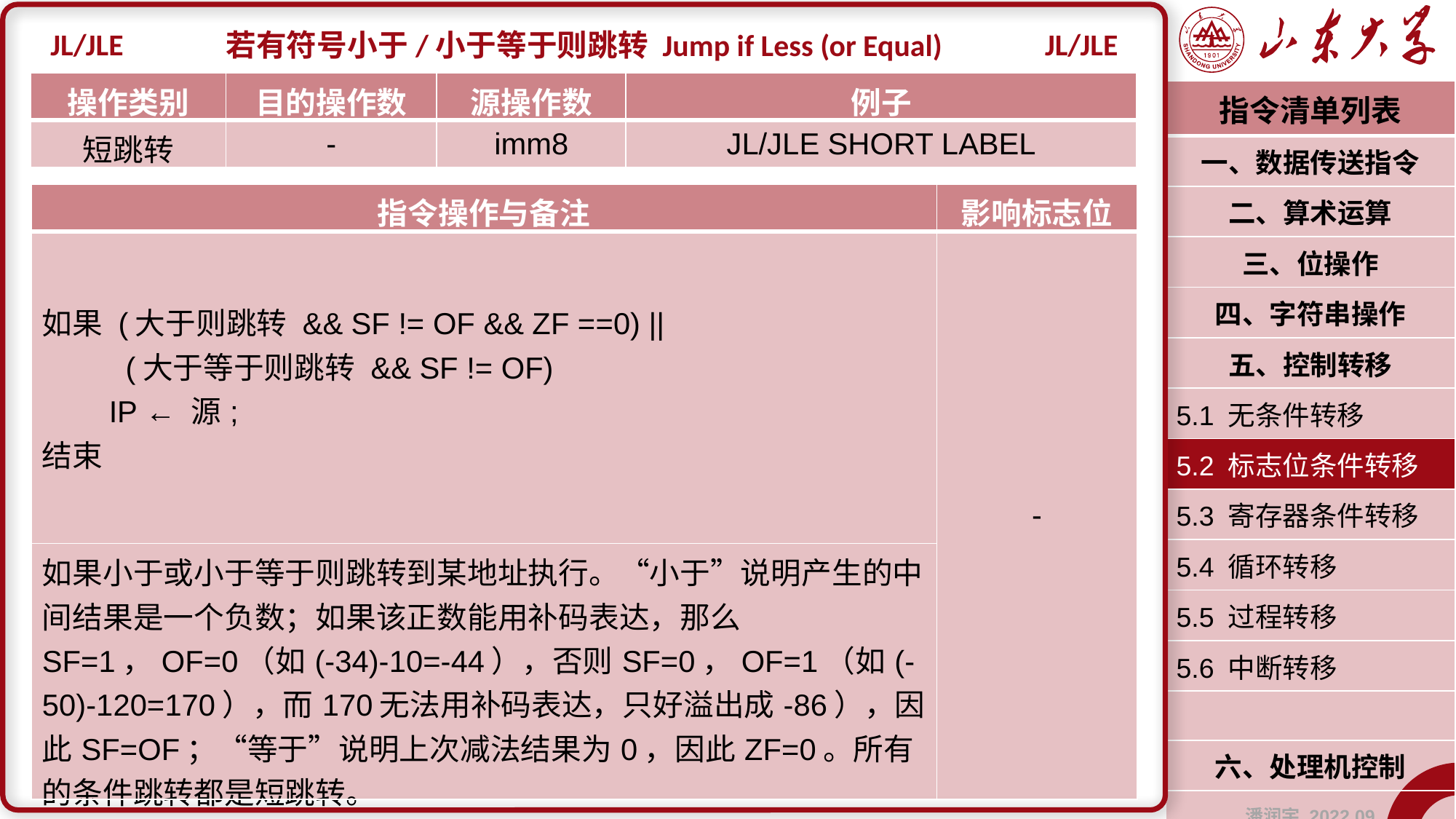

JL/JLE
JL/JLE
若有符号小于/小于等于则跳转 Jump if Less (or Equal)
| 操作类别 | 目的操作数 | 源操作数 | 例子 |
| --- | --- | --- | --- |
| 短跳转 | - | imm8 | JL/JLE SHORT LABEL |
| 指令清单列表 |
| --- |
| 一、数据传送指令 |
| 二、算术运算 |
| 三、位操作 |
| 四、字符串操作 |
| 五、控制转移 |
| 5.1 无条件转移 |
| 5.2 标志位条件转移 |
| 5.3 寄存器条件转移 |
| 5.4 循环转移 |
| 5.5 过程转移 |
| 5.6 中断转移 |
|  |
| 六、处理机控制 |
| 潘润宇 2022.09 |
| 指令操作与备注 | 影响标志位 |
| --- | --- |
| 如果 (大于则跳转 && SF != OF && ZF ==0) || (大于等于则跳转 && SF != OF) IP ← 源; 结束 | - |
| 如果小于或小于等于则跳转到某地址执行。“小于”说明产生的中间结果是一个负数；如果该正数能用补码表达，那么SF=1，OF=0（如(-34)-10=-44），否则SF=0，OF=1（如(-50)-120=170），而170无法用补码表达，只好溢出成-86），因此SF=OF；“等于”说明上次减法结果为0，因此ZF=0。所有的条件跳转都是短跳转。 |  |